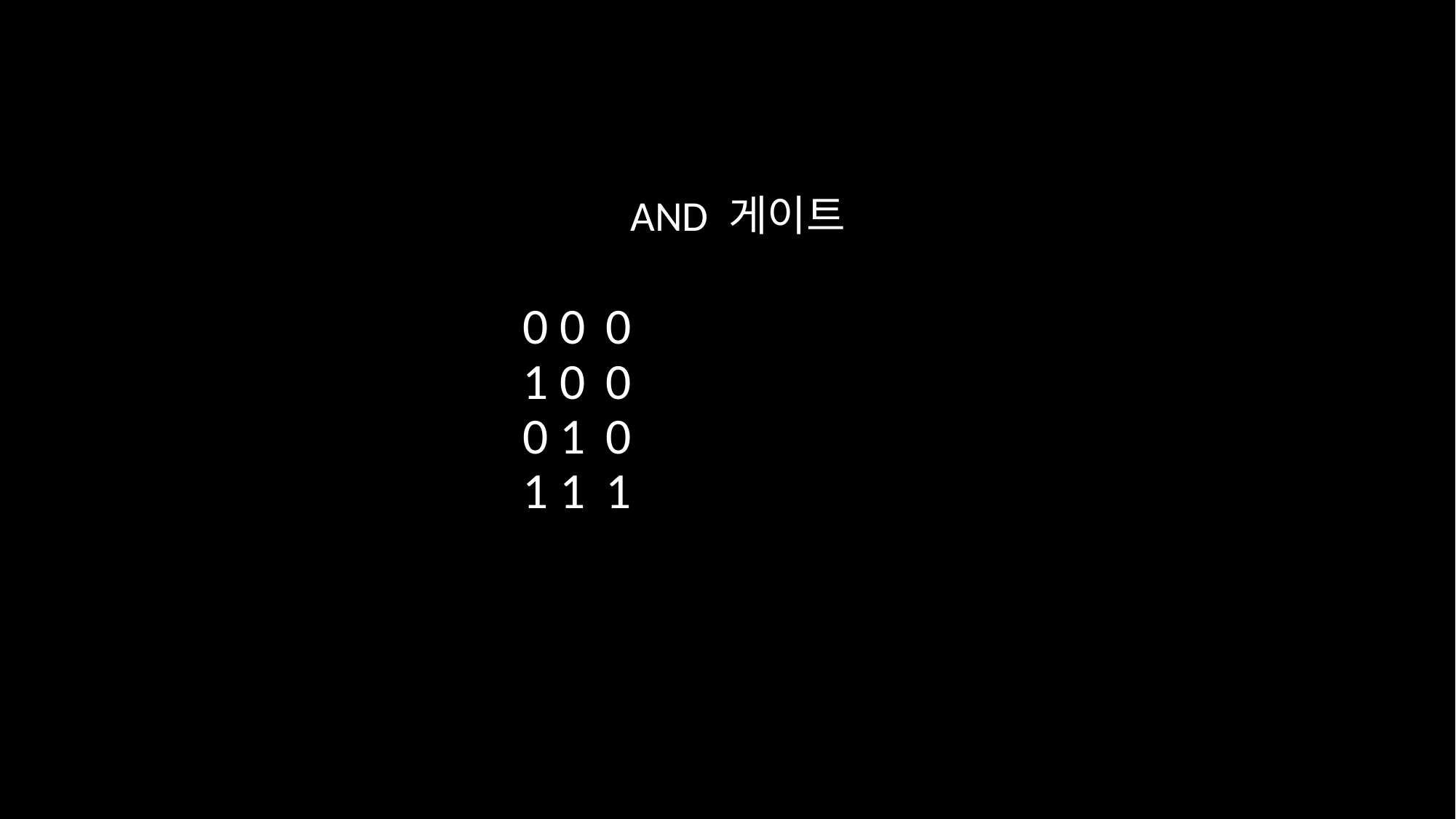

AND 게이트
# 0 0 			0 1 0 			0 0 1			0 1 1			1